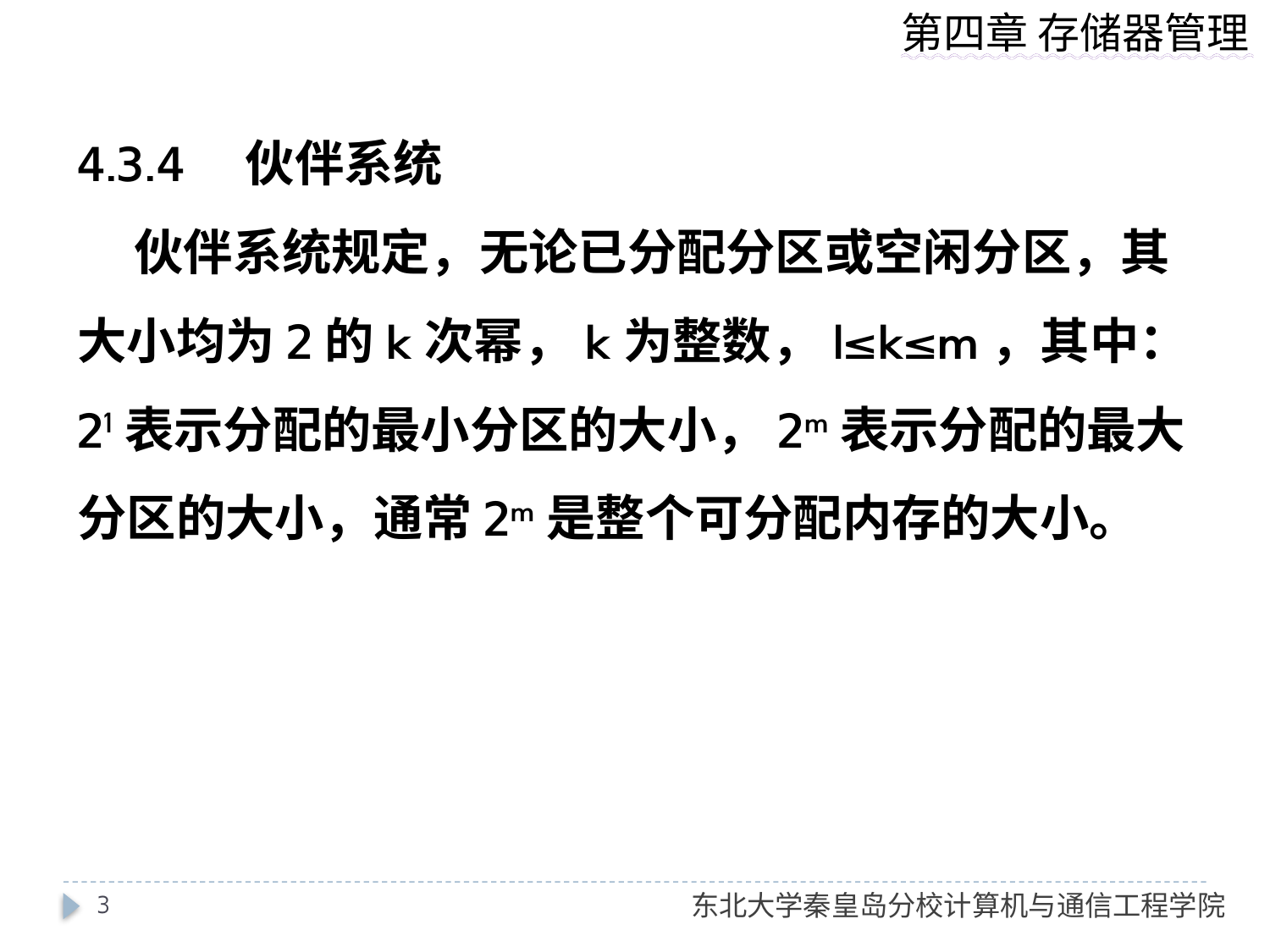

4.3.4　伙伴系统
    伙伴系统规定，无论已分配分区或空闲分区，其大小均为2的k次幂，k为整数，l≤k≤m，其中：21表示分配的最小分区的大小，2m表示分配的最大分区的大小，通常2m是整个可分配内存的大小。
3